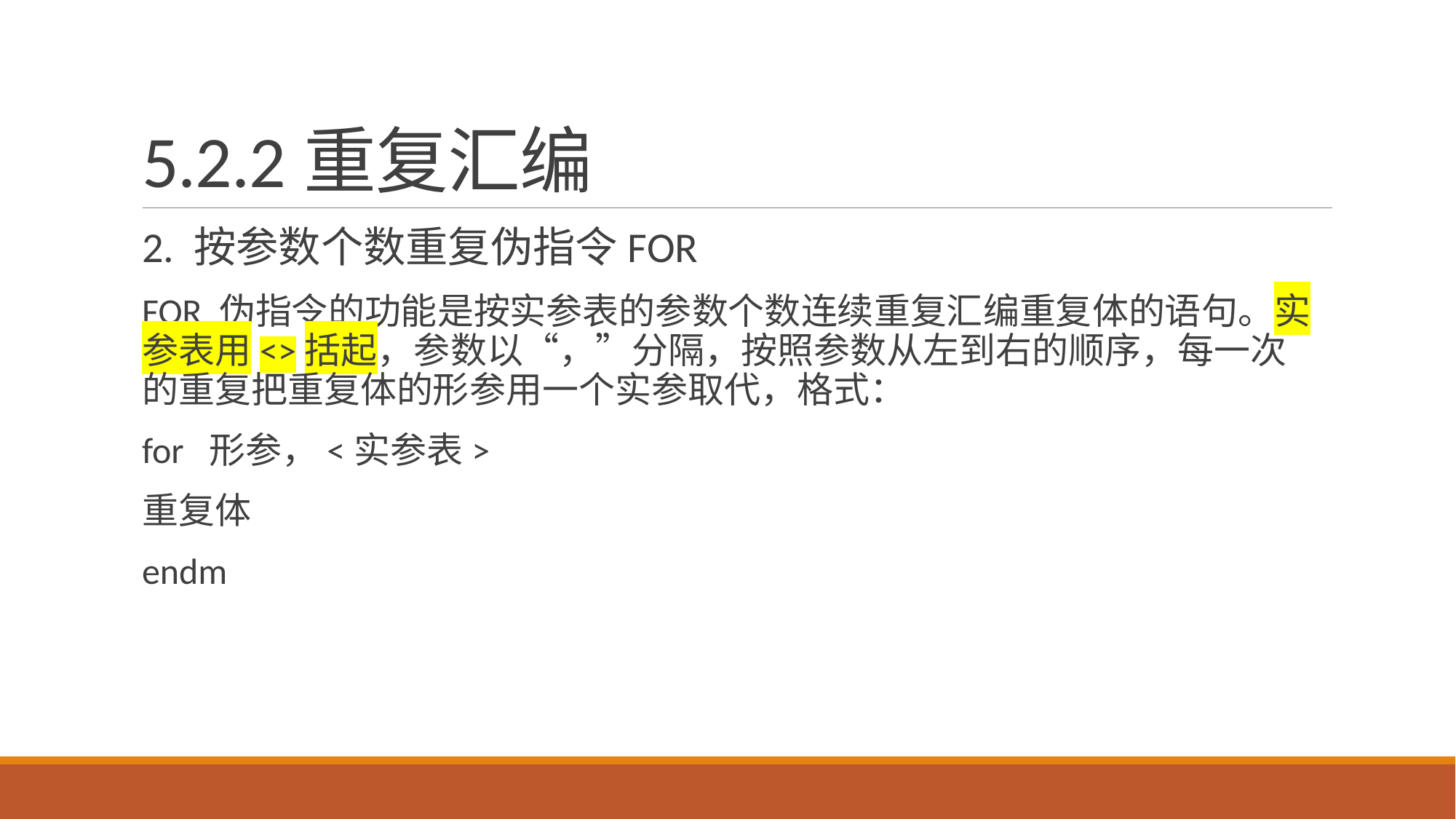

# 5.2.2重复汇编
2. 按参数个数重复伪指令FOR
FOR 伪指令的功能是按实参表的参数个数连续重复汇编重复体的语句。实参表用<>括起，参数以“，”分隔，按照参数从左到右的顺序，每一次的重复把重复体的形参用一个实参取代，格式：
for  形参，<实参表>
重复体
endm